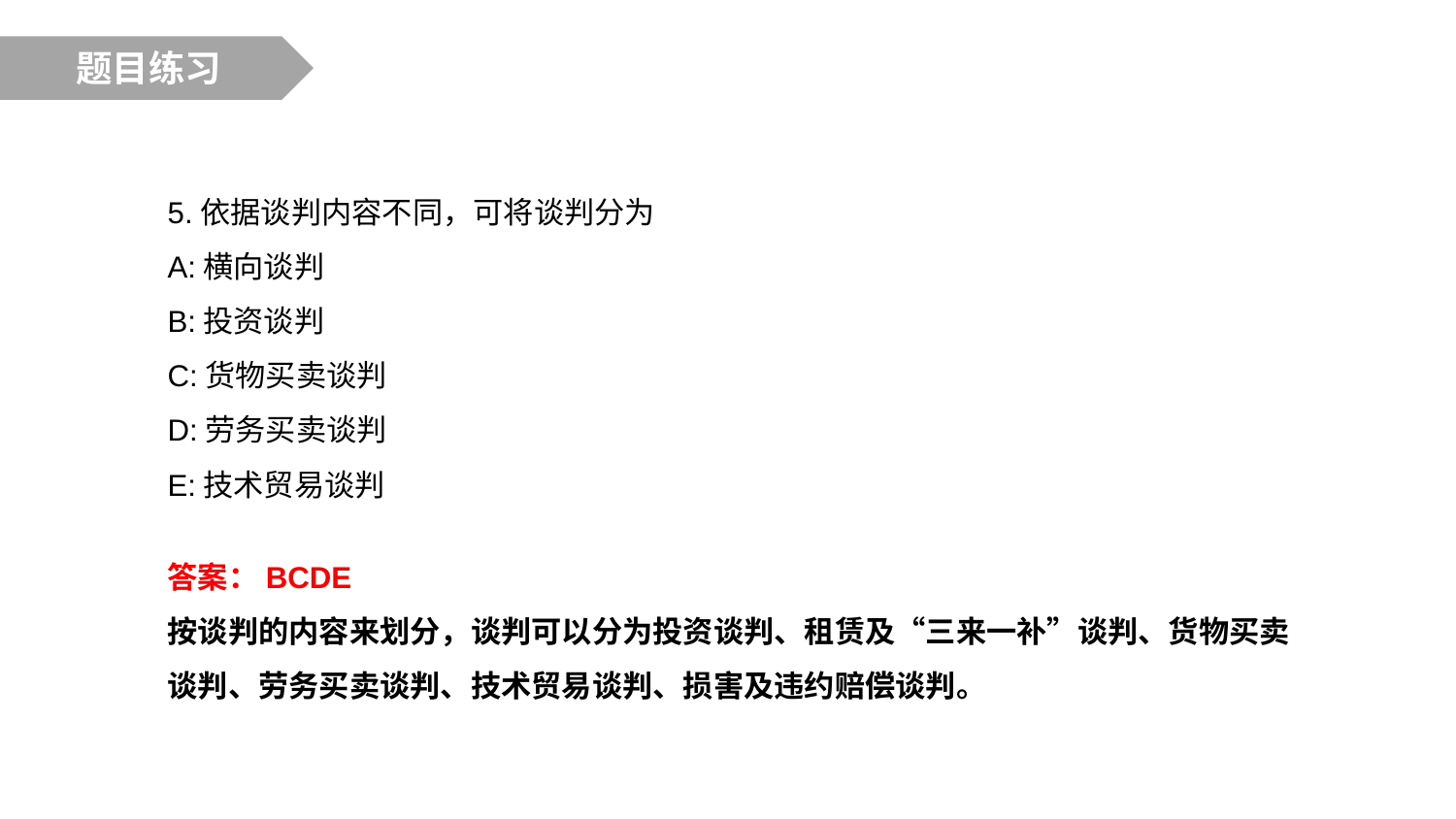

题目练习
5.依据谈判内容不同，可将谈判分为
A:横向谈判
B:投资谈判
C:货物买卖谈判
D:劳务买卖谈判
E:技术贸易谈判
答案：BCDE
按谈判的内容来划分，谈判可以分为投资谈判、租赁及“三来一补”谈判、货物买卖谈判、劳务买卖谈判、技术贸易谈判、损害及违约赔偿谈判。